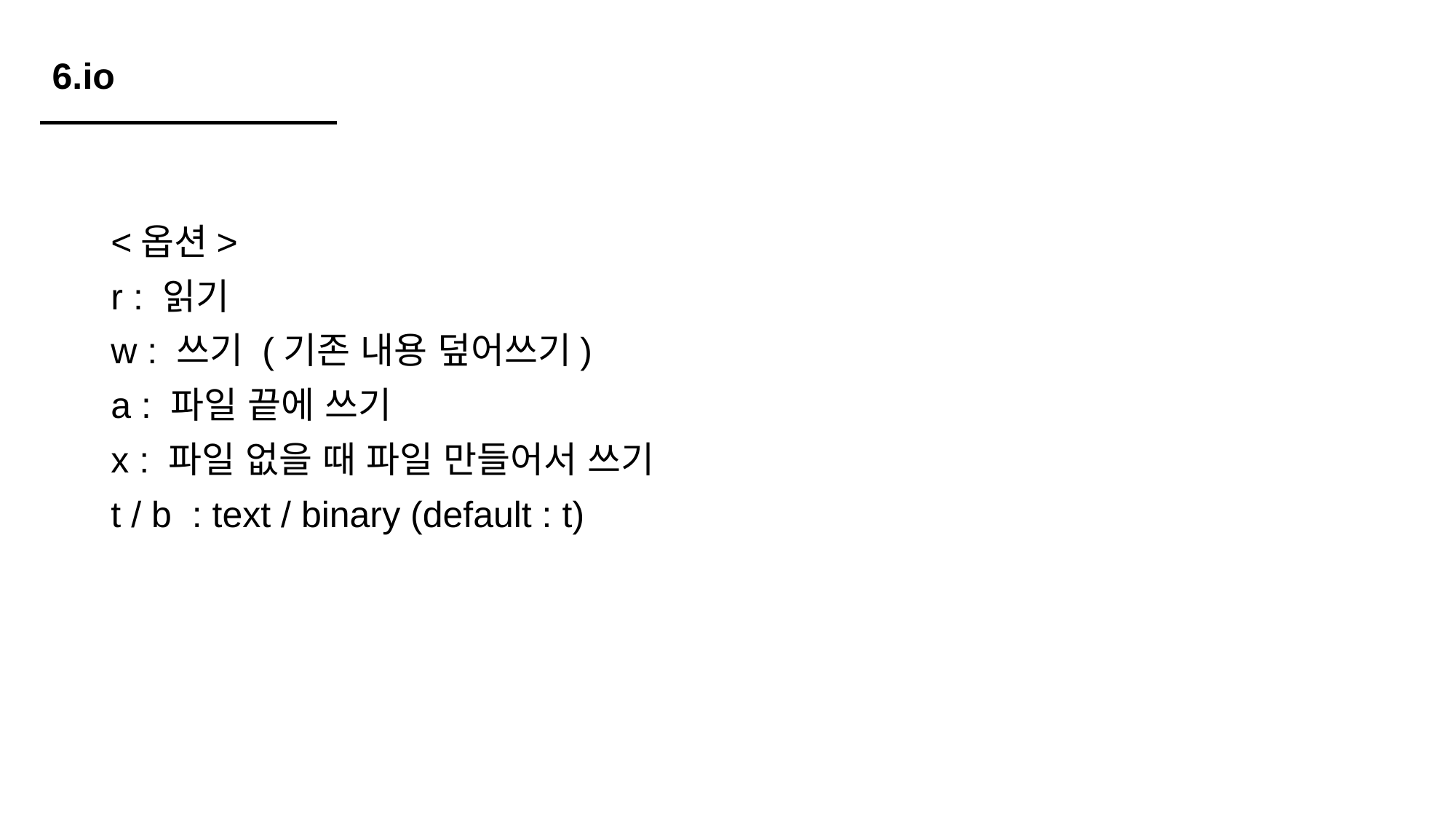

# 6.io

<옵션>
r : 읽기
w : 쓰기 (기존 내용 덮어쓰기)
a : 파일 끝에 쓰기
x : 파일 없을 때 파일 만들어서 쓰기
t / b  : text / binary (default : t)